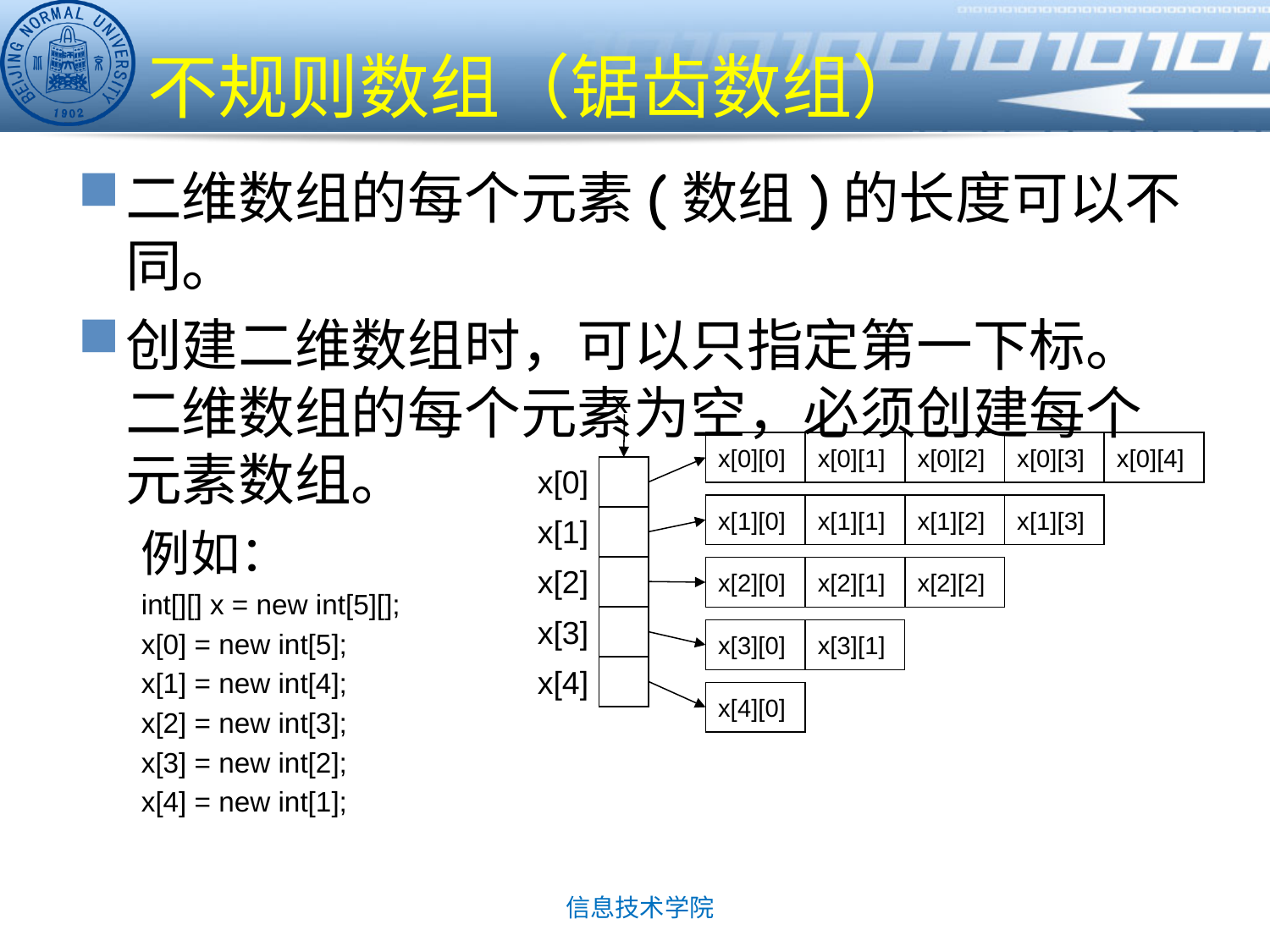

# 不规则数组（锯齿数组）
二维数组的每个元素(数组)的长度可以不同。
创建二维数组时，可以只指定第一下标。二维数组的每个元素为空，必须创建每个元素数组。
例如：
int[][] x = new int[5][];
x[0] = new int[5];
x[1] = new int[4];
x[2] = new int[3];
x[3] = new int[2];
x[4] = new int[1];
x
x[0][0]
x[0][1]
x[0][2]
x[0][3]
x[0][4]
x[0]

x[1][0]
x[1][1]
x[1][2]
x[1][3]
x[1]

x[2]

x[2][0]
x[2][1]
x[2][2]
x[3]

x[3][0]
x[3][1]
x[4]

x[4][0]
30